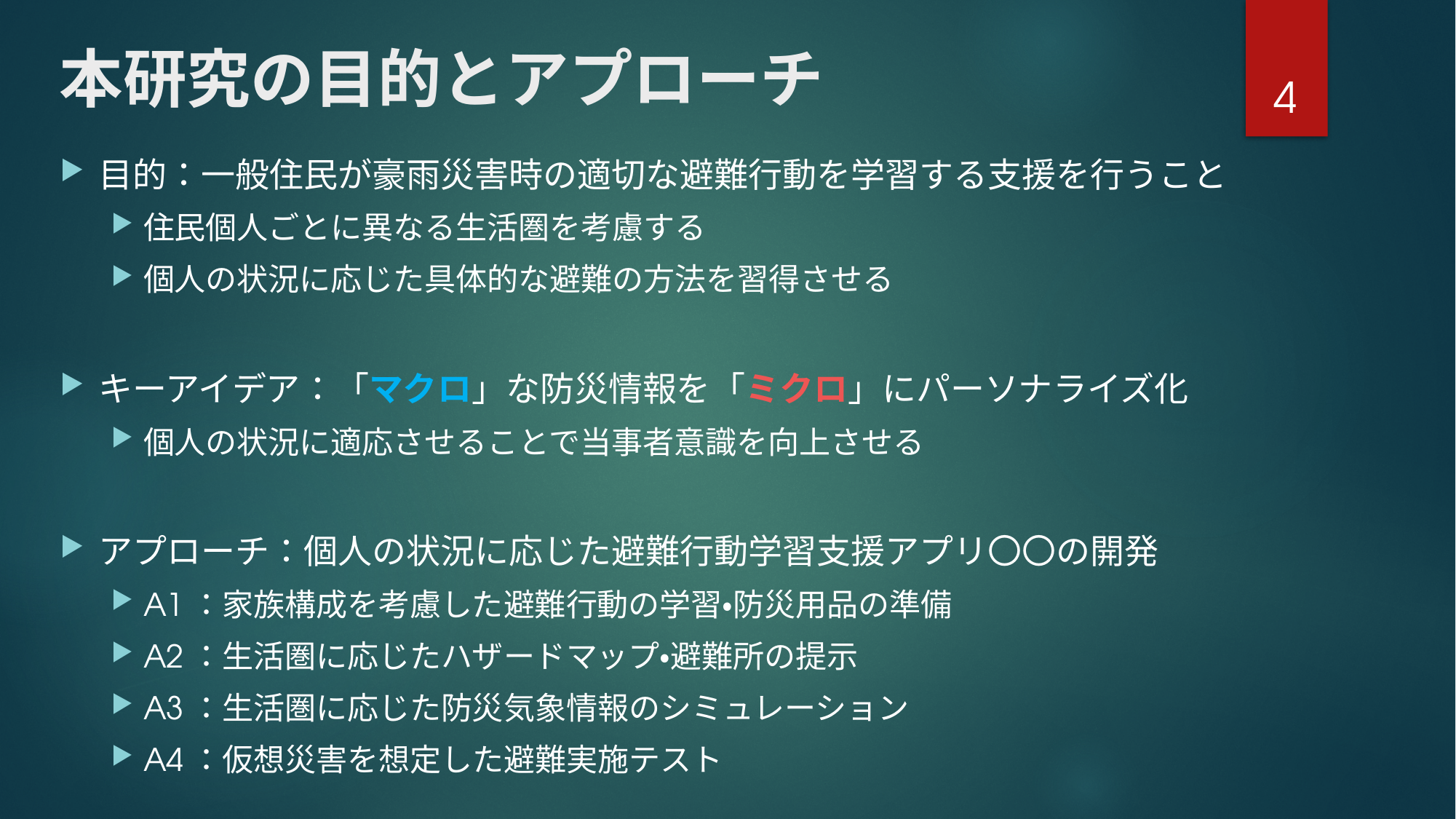

# 本研究の目的とアプローチ
4
目的：一般住民が豪雨災害時の適切な避難行動を学習する支援を行うこと
住民個人ごとに異なる生活圏を考慮する
個人の状況に応じた具体的な避難の方法を習得させる

キーアイデア：「マクロ」な防災情報を「ミクロ」にパーソナライズ化
個人の状況に適応させることで当事者意識を向上させる

アプローチ：個人の状況に応じた避難行動学習支援アプリ〇〇の開発
A1：家族構成を考慮した避難行動の学習・防災用品の準備
A2：生活圏に応じたハザードマップ・避難所の提示
A3：生活圏に応じた防災気象情報のシミュレーション
A4：仮想災害を想定した避難実施テスト